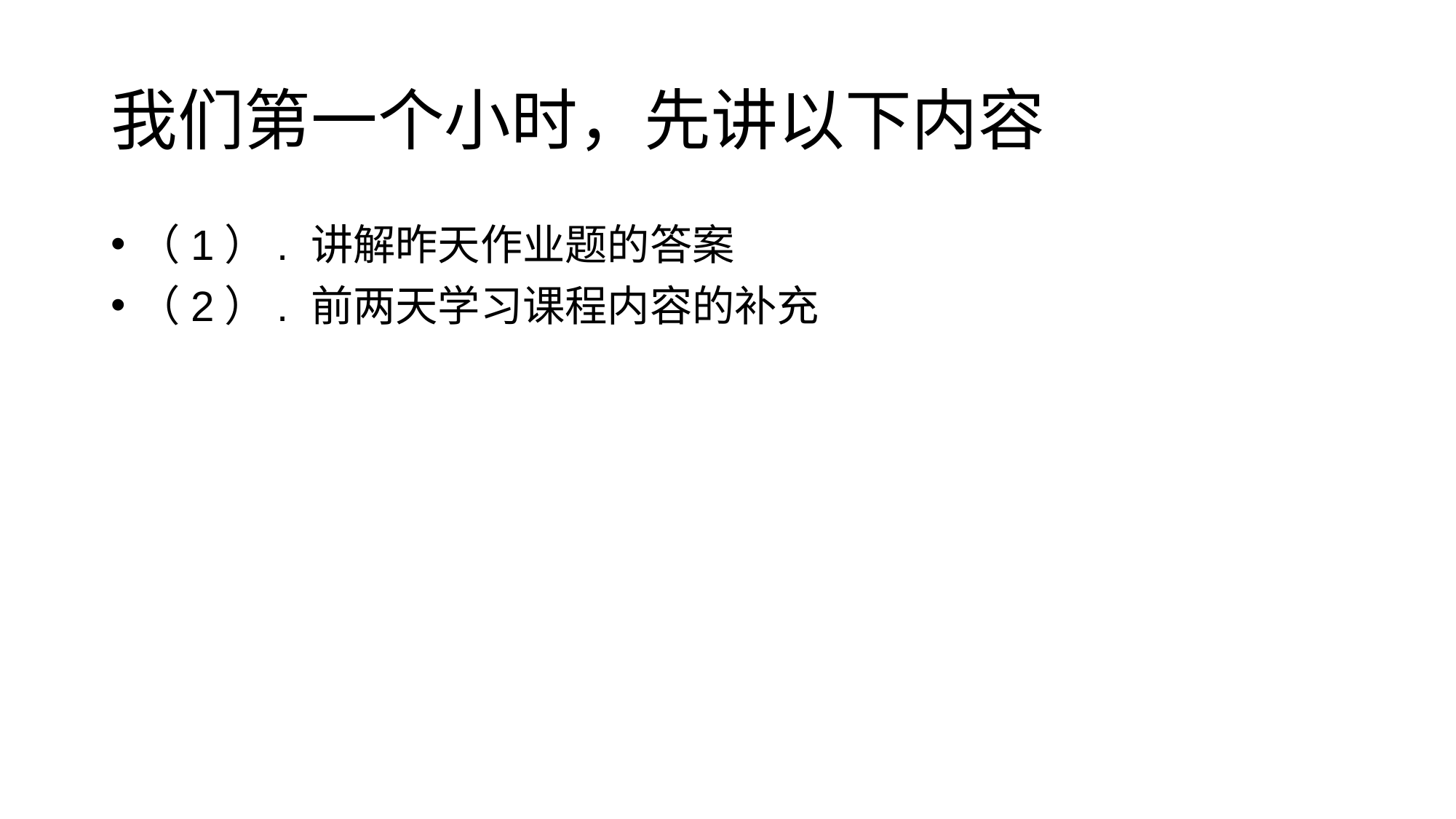

# 我们第一个小时，先讲以下内容
（1）. 讲解昨天作业题的答案
（2）. 前两天学习课程内容的补充